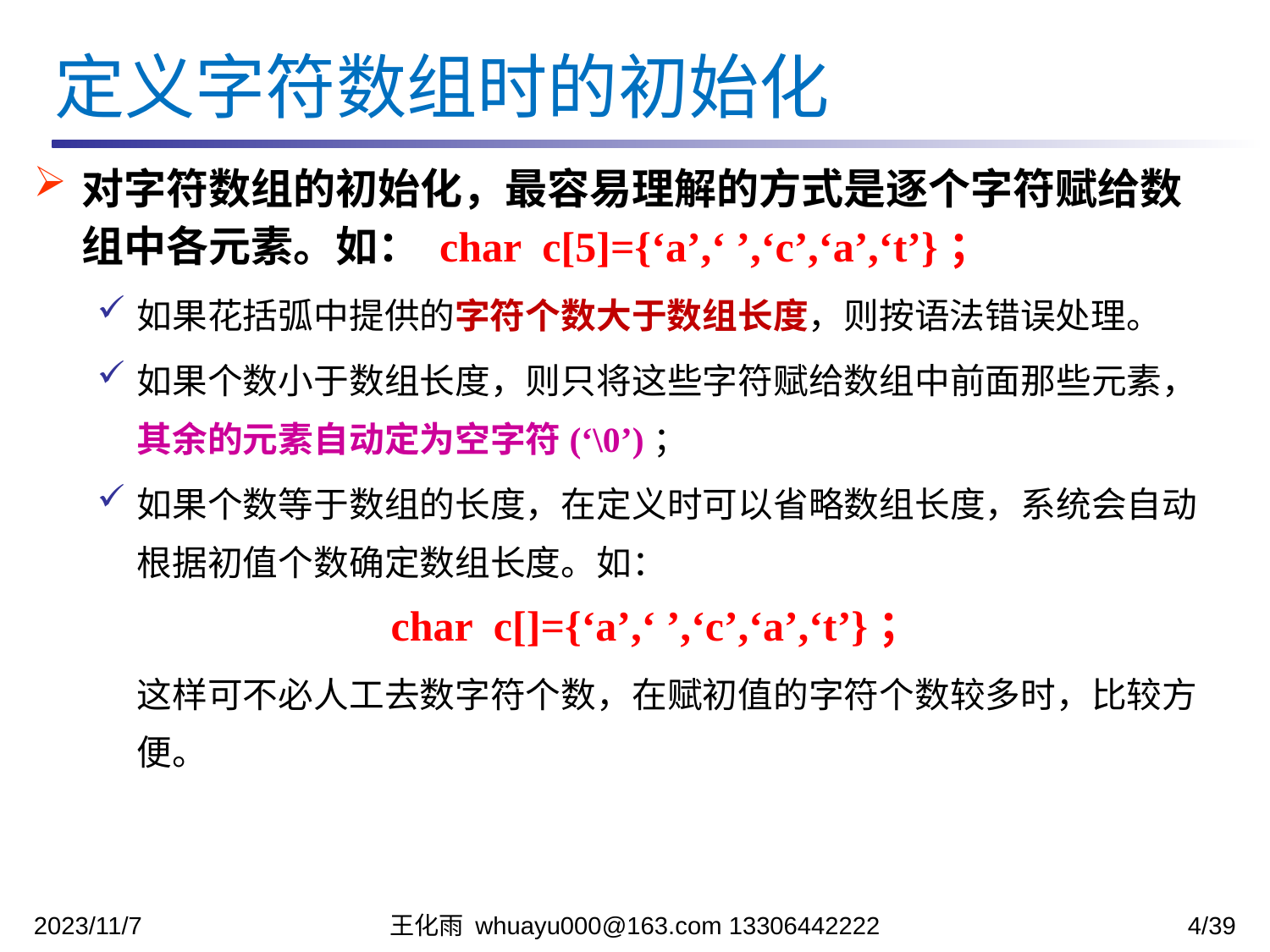

定义字符数组时的初始化
对字符数组的初始化，最容易理解的方式是逐个字符赋给数组中各元素。如： char  c[5]={‘a’,‘ ’,‘c’,‘a’,‘t’}；
如果花括弧中提供的字符个数大于数组长度，则按语法错误处理。
如果个数小于数组长度，则只将这些字符赋给数组中前面那些元素，其余的元素自动定为空字符(‘\0’)；
如果个数等于数组的长度，在定义时可以省略数组长度，系统会自动根据初值个数确定数组长度。如：
			char  c[]={‘a’,‘ ’,‘c’,‘a’,‘t’}；
	这样可不必人工去数字符个数，在赋初值的字符个数较多时，比较方便。
2023/11/7
王化雨 whuayu000@163.com 13306442222
4/39